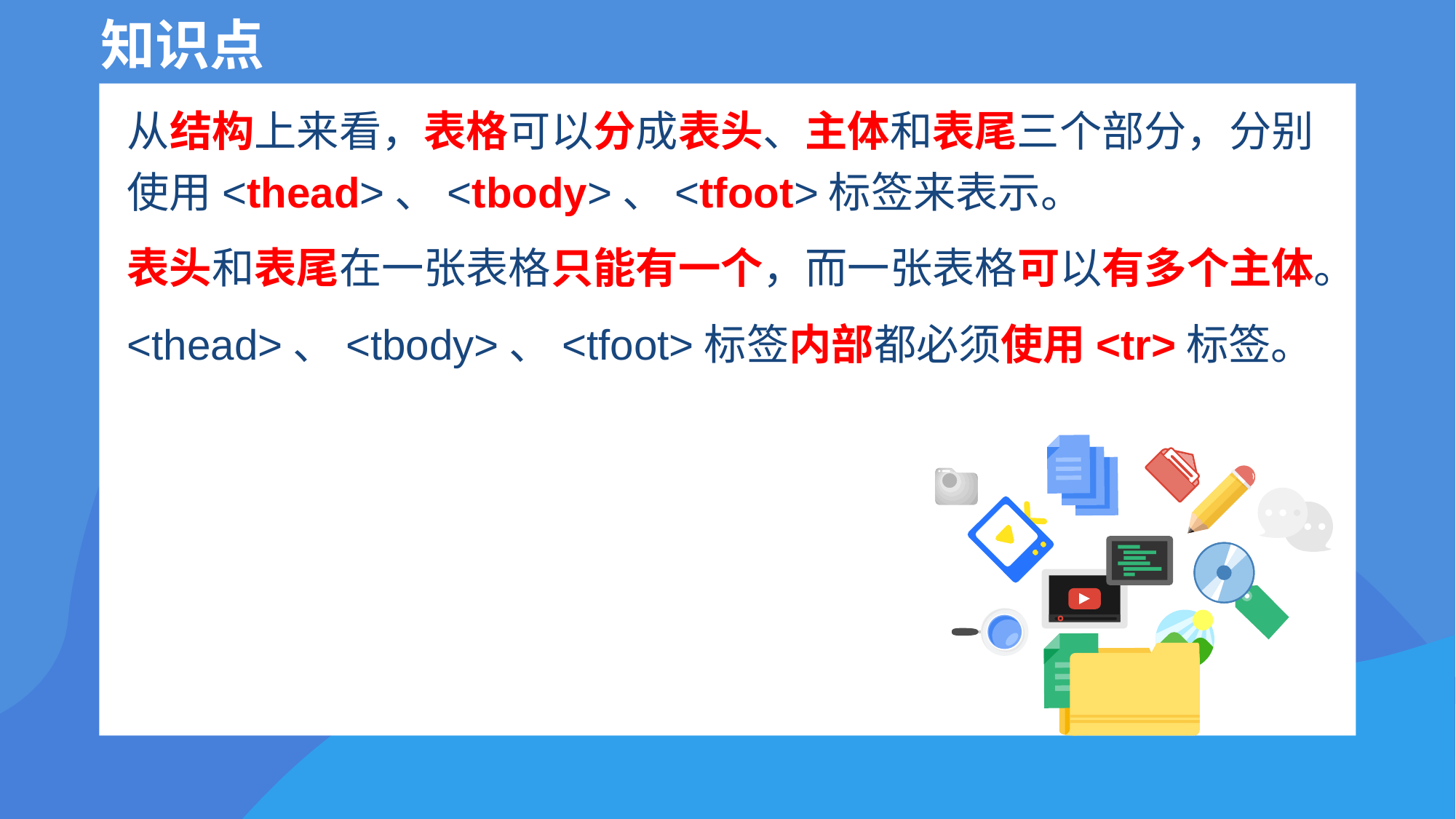

# 知识点
从结构上来看，表格可以分成表头、主体和表尾三个部分，分别使用<thead>、<tbody>、<tfoot>标签来表示。
表头和表尾在一张表格只能有一个，而一张表格可以有多个主体。
<thead>、<tbody>、<tfoot>标签内部都必须使用<tr>标签。